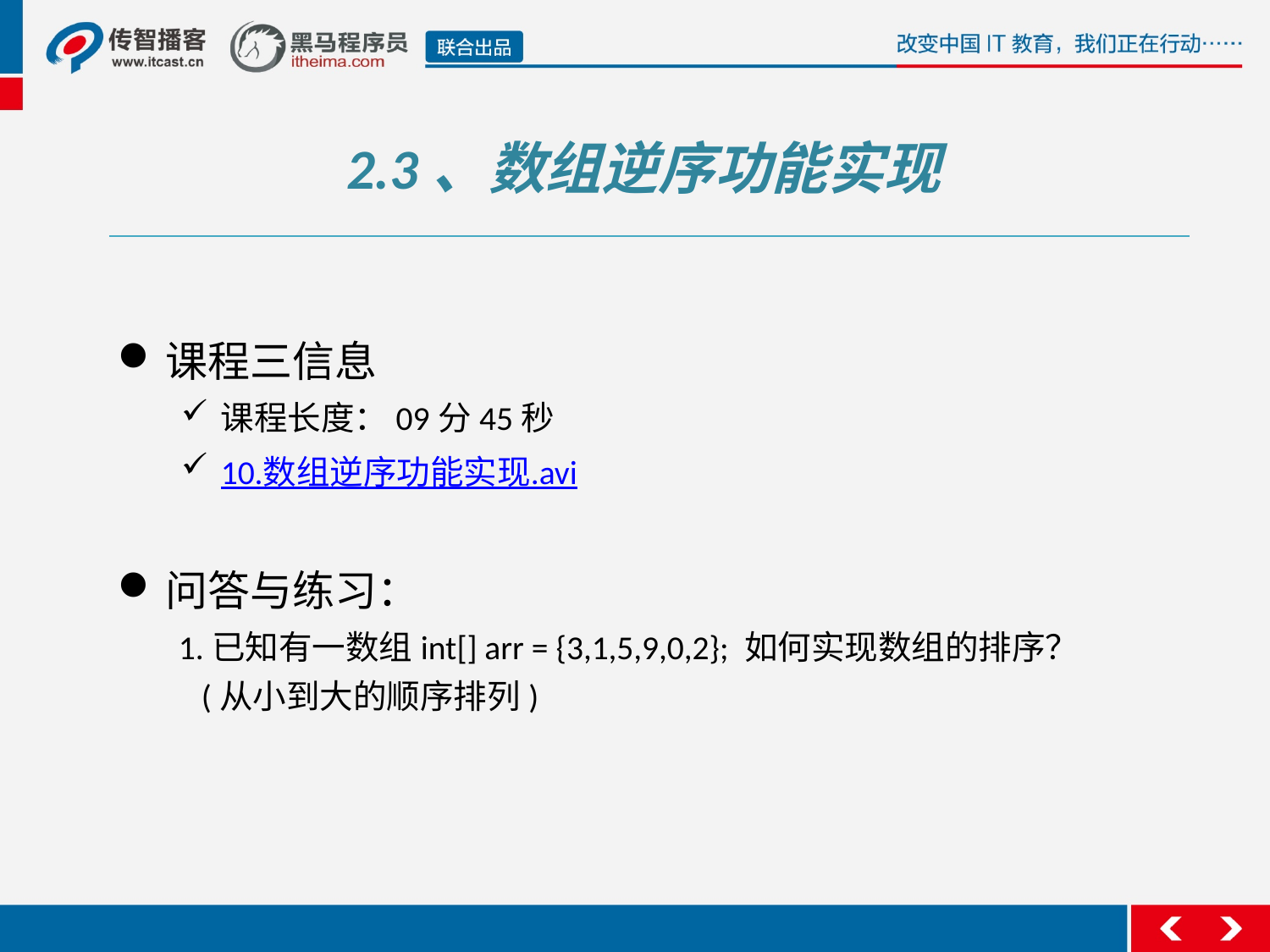

2.3、数组逆序功能实现

课程三信息
课程长度：09分45秒
10.数组逆序功能实现.avi

问答与练习：
        1.已知有一数组int[] arr = {3,1,5,9,0,2}; 如何实现数组的排序？
           (从小到大的顺序排列)